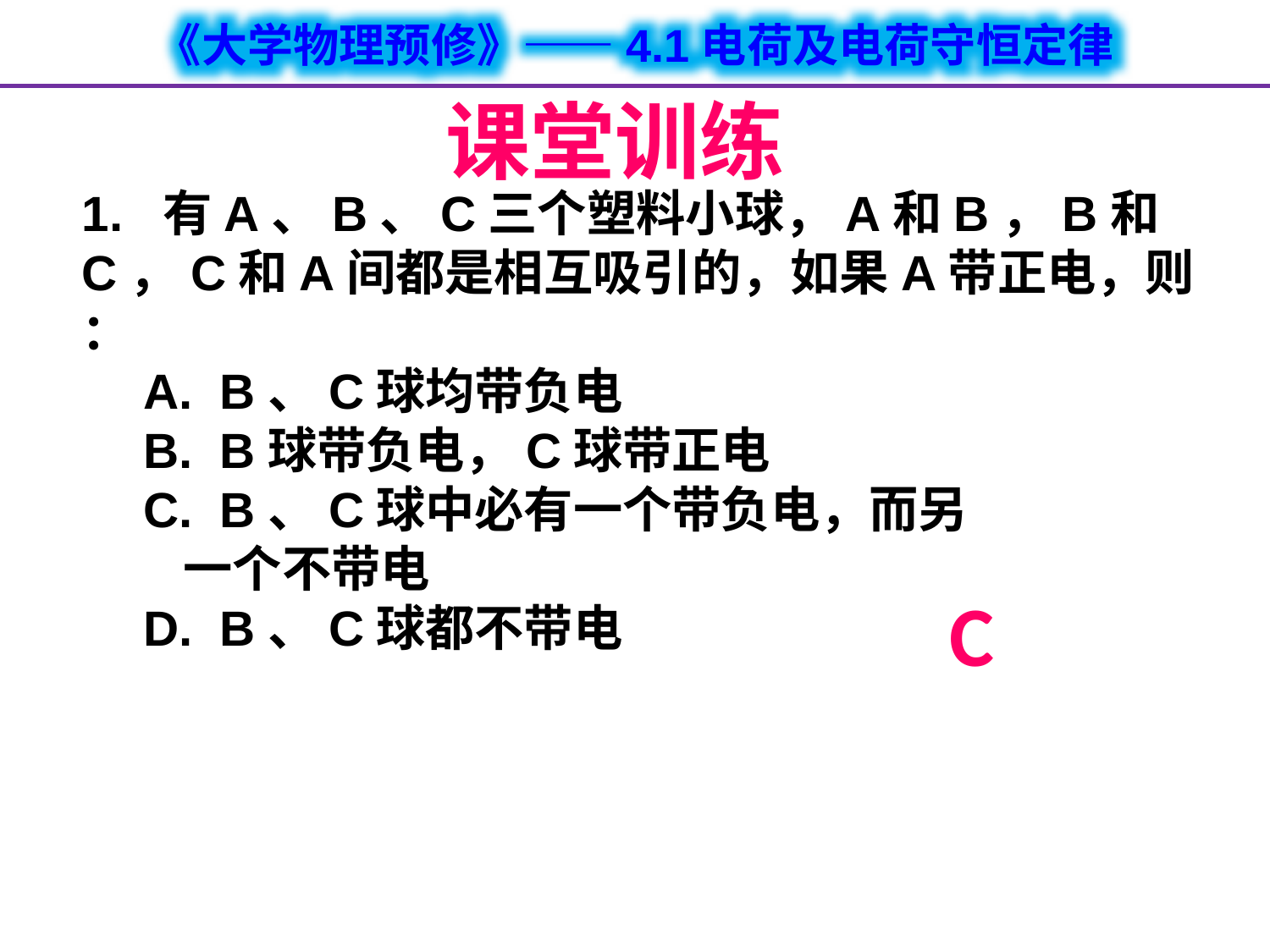

课堂训练
1.  有A、B、C三个塑料小球，A和B，B和C，C和A间都是相互吸引的，如果A带正电，则 ：
　A.  B、C球均带负电
　B.  B球带负电，C球带正电
　C.  B、C球中必有一个带负电，而另
        一个不带电
　D.  B、C球都不带电
        C